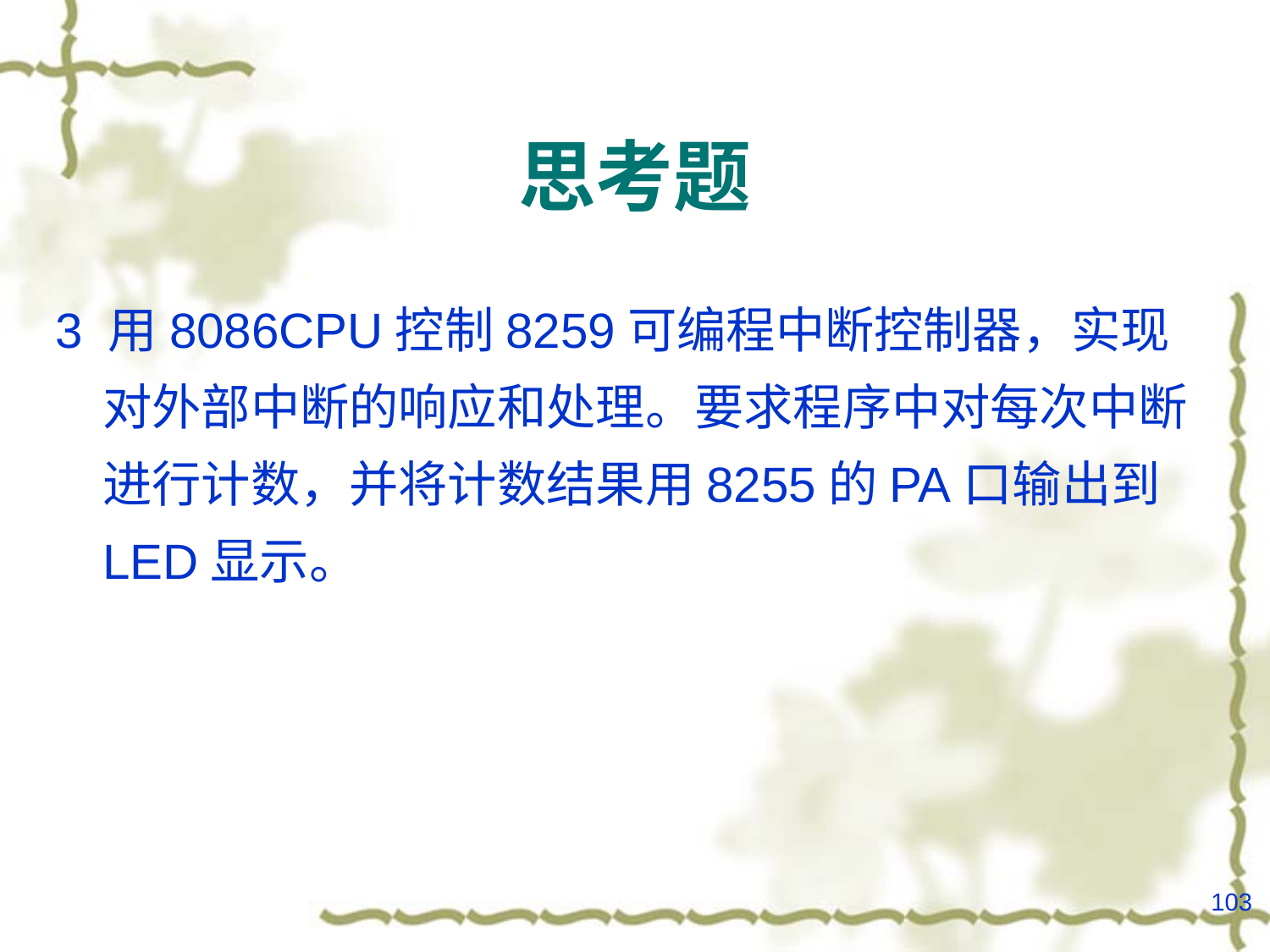

# 思考题
3 用8086CPU控制8259可编程中断控制器，实现对外部中断的响应和处理。要求程序中对每次中断进行计数，并将计数结果用8255的PA口输出到LED显示。

103